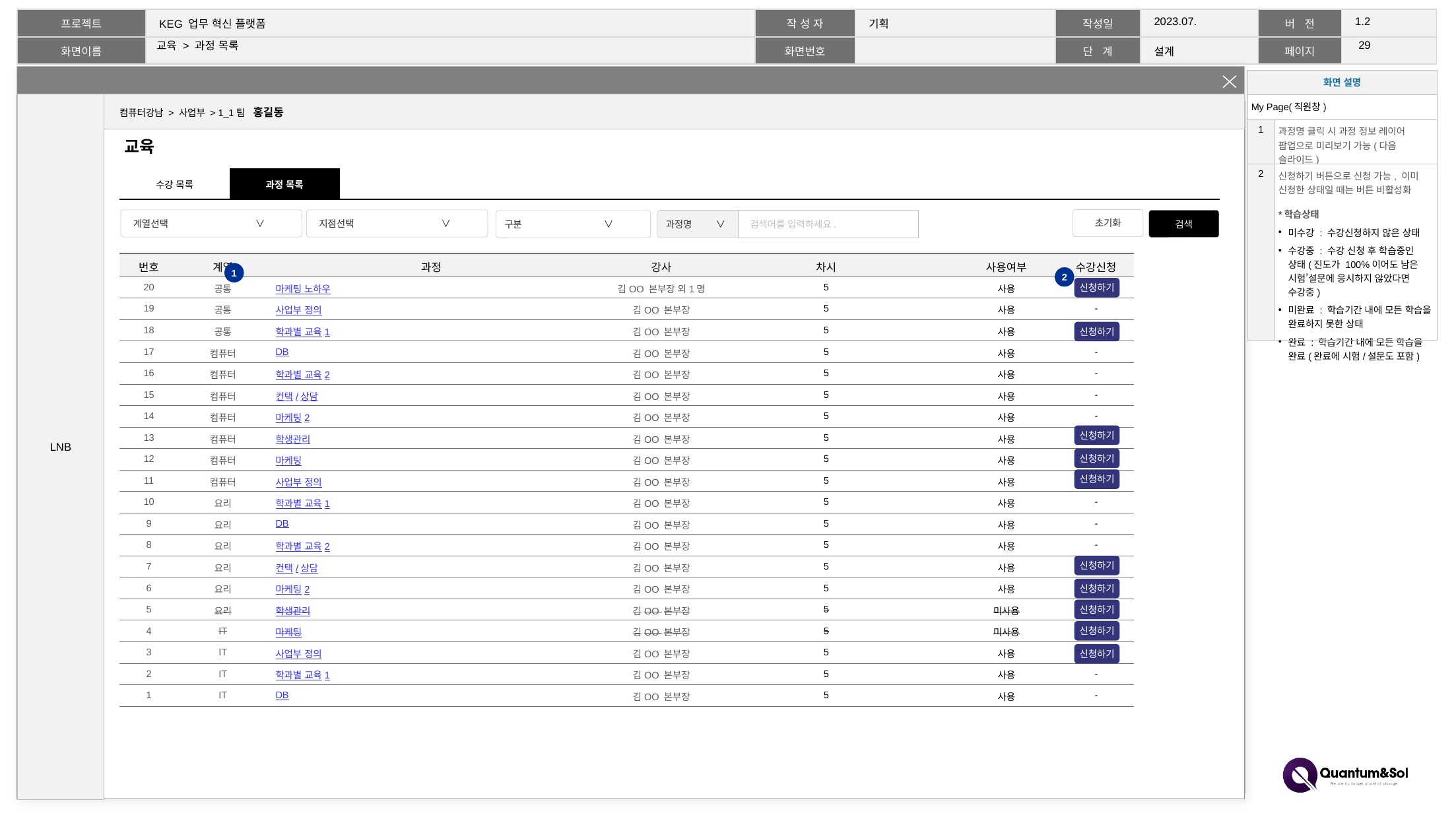

29

# 교육 > 과정 목록
| 화면 설명 |  |
| --- | --- |
| My Page(직원창) |  |
| 1 | 과정명 클릭 시 과정 정보 레이어 팝업으로 미리보기 가능(다음 슬라이드) |
| 2 | 신청하기 버튼으로 신청 가능, 이미 신청한 상태일 때는 버튼 비활성화 \*학습상태 미수강 : 수강신청하지 않은 상태 수강중 : 수강 신청 후 학습중인 상태(진도가 100%이어도 남은 시험’설문에 응시하지 않았다면 수강중) 미완료 : 학습기간 내에 모든 학습을 완료하지 못한 상태 완료 : 학습기간 내에 모든 학습을 완료(완료에 시험/설문도 포함) |
교육
| 수강 목록 | 과정 목록 |  |  |  |  |  |  |  |  |
| --- | --- | --- | --- | --- | --- | --- | --- | --- | --- |
초기화
계열선택                                 ∨
지점선택                                 ∨
검색
과정명         ∨
검색어를 입력하세요.
구분                               ∨
| 번호 | 계열 | 과정 | 강사 |  |  | 차시 |  | 사용여부 | 수강신청 |
| --- | --- | --- | --- | --- | --- | --- | --- | --- | --- |
| 20 | 공통 | 마케팅 노하우 | 김OO 본부장 외1명 |  |  | 5 |  | 사용 | 수강신청 |
| 19 | 공통 | 사업부 정의 | 김OO 본부장 |  |  | 5 |  | 사용 | - |
| 18 | 공통 | 학과별 교육1 | 김OO 본부장 |  |  | 5 |  | 사용 | 수강신청 |
| 17 | 컴퓨터 | DB | 김OO 본부장 |  |  | 5 |  | 사용 | - |
| 16 | 컴퓨터 | 학과별 교육2 | 김OO 본부장 |  |  | 5 |  | 사용 | - |
| 15 | 컴퓨터 | 컨택/상담 | 김OO 본부장 |  |  | 5 |  | 사용 | - |
| 14 | 컴퓨터 | 마케팅2 | 김OO 본부장 |  |  | 5 |  | 사용 | - |
| 13 | 컴퓨터 | 학생관리 | 김OO 본부장 |  |  | 5 |  | 사용 | 수강신청 |
| 12 | 컴퓨터 | 마케팅 | 김OO 본부장 |  |  | 5 |  | 사용 | 수강신청 |
| 11 | 컴퓨터 | 사업부 정의 | 김OO 본부장 |  |  | 5 |  | 사용 | 수강신청 |
| 10 | 요리 | 학과별 교육1 | 김OO 본부장 |  |  | 5 |  | 사용 | - |
| 9 | 요리 | DB | 김OO 본부장 |  |  | 5 |  | 사용 | - |
| 8 | 요리 | 학과별 교육2 | 김OO 본부장 |  |  | 5 |  | 사용 | - |
| 7 | 요리 | 컨택/상담 | 김OO 본부장 |  |  | 5 |  | 사용 | 수강신청 |
| 6 | 요리 | 마케팅2 | 김OO 본부장 |  |  | 5 |  | 사용 | 수강신청 |
| 5 | 요리 | 학생관리 | 김OO 본부장 |  |  | 5 |  | 미사용 | 수강신청 |
| 4 | IT | 마케팅 | 김OO 본부장 |  |  | 5 |  | 미사용 | 수강신청 |
| 3 | IT | 사업부 정의 | 김OO 본부장 |  |  | 5 |  | 사용 | 수강신청 |
| 2 | IT | 학과별 교육1 | 김OO 본부장 |  |  | 5 |  | 사용 | - |
| 1 | IT | DB | 김OO 본부장 |  |  | 5 |  | 사용 | - |
1
2
신청하기
신청하기
신청하기
신청하기
신청하기
신청하기
신청하기
신청하기
신청하기
신청하기